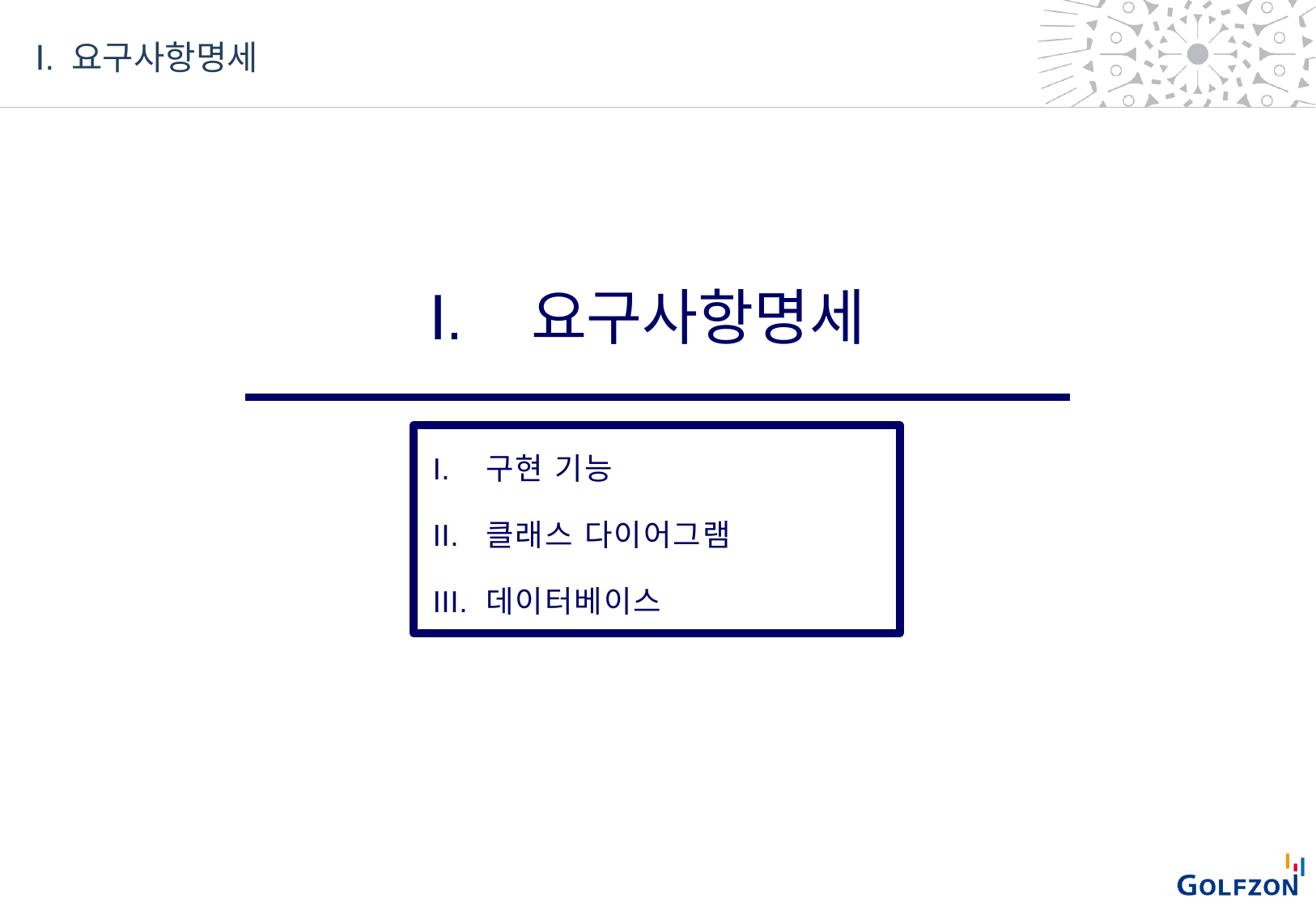

Ⅰ. 요구사항명세
Ⅰ.	요구사항명세

구현 기능
클래스 다이어그램
데이터베이스